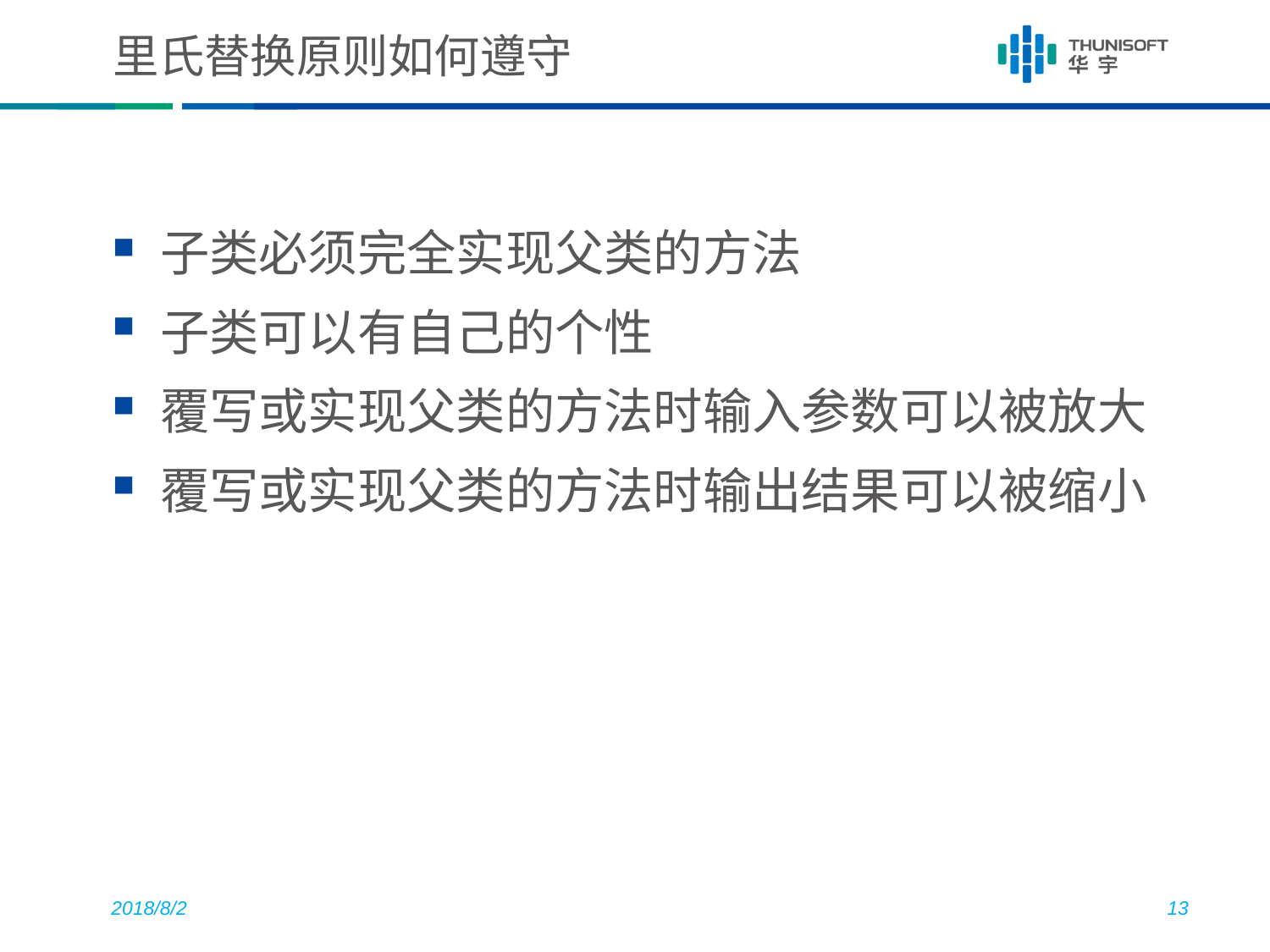

# 里氏替换原则如何遵守

子类必须完全实现父类的方法
子类可以有自己的个性
覆写或实现父类的方法时输入参数可以被放大
覆写或实现父类的方法时输出结果可以被缩小
2018/8/2
13